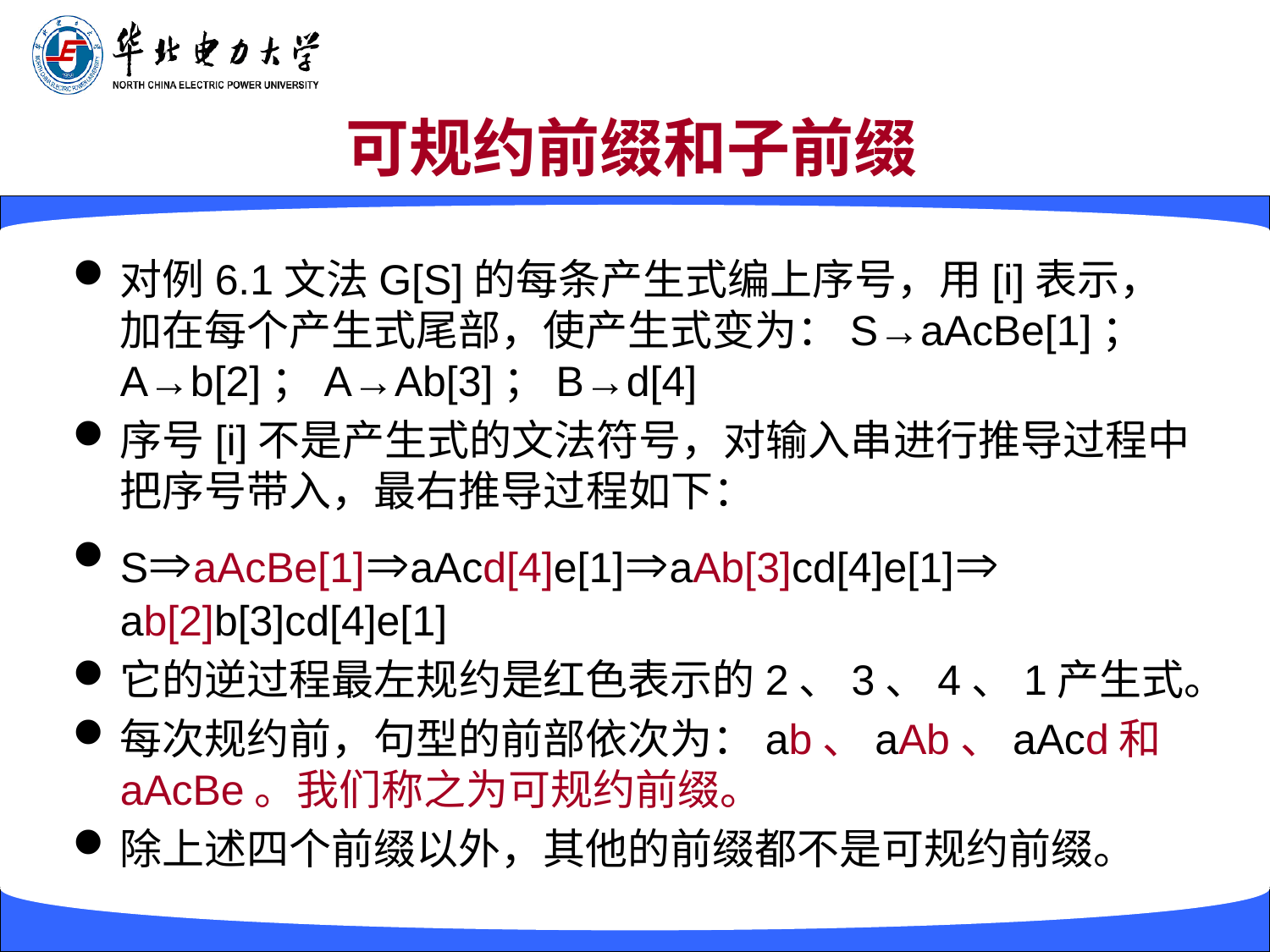

# 可规约前缀和子前缀
对例6.1文法G[S]的每条产生式编上序号，用[i]表示，加在每个产生式尾部，使产生式变为：S→aAcBe[1]；A→b[2]；A→Ab[3]；B→d[4]
序号[i]不是产生式的文法符号，对输入串进行推导过程中把序号带入，最右推导过程如下：
S⇒aAcBe[1]⇒aAcd[4]e[1]⇒aAb[3]cd[4]e[1]⇒ ab[2]b[3]cd[4]e[1]
它的逆过程最左规约是红色表示的2、3、4、1产生式。
每次规约前，句型的前部依次为：ab、aAb、aAcd和aAcBe。我们称之为可规约前缀。
除上述四个前缀以外，其他的前缀都不是可规约前缀。